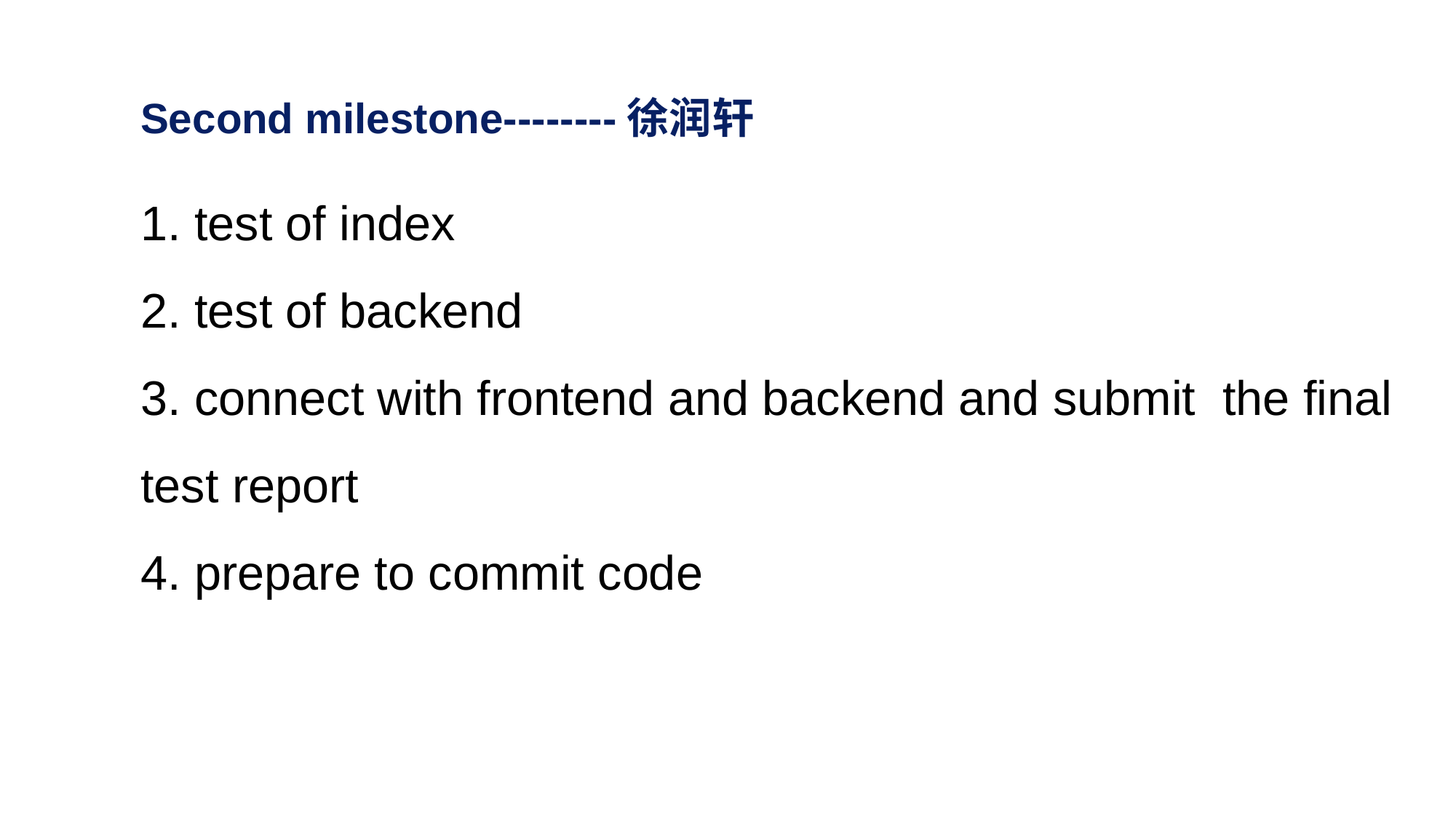

# Second milestone--------徐润轩
1. test of index
2. test of backend
3. connect with frontend and backend and submit  the final test report
4. prepare to commit code